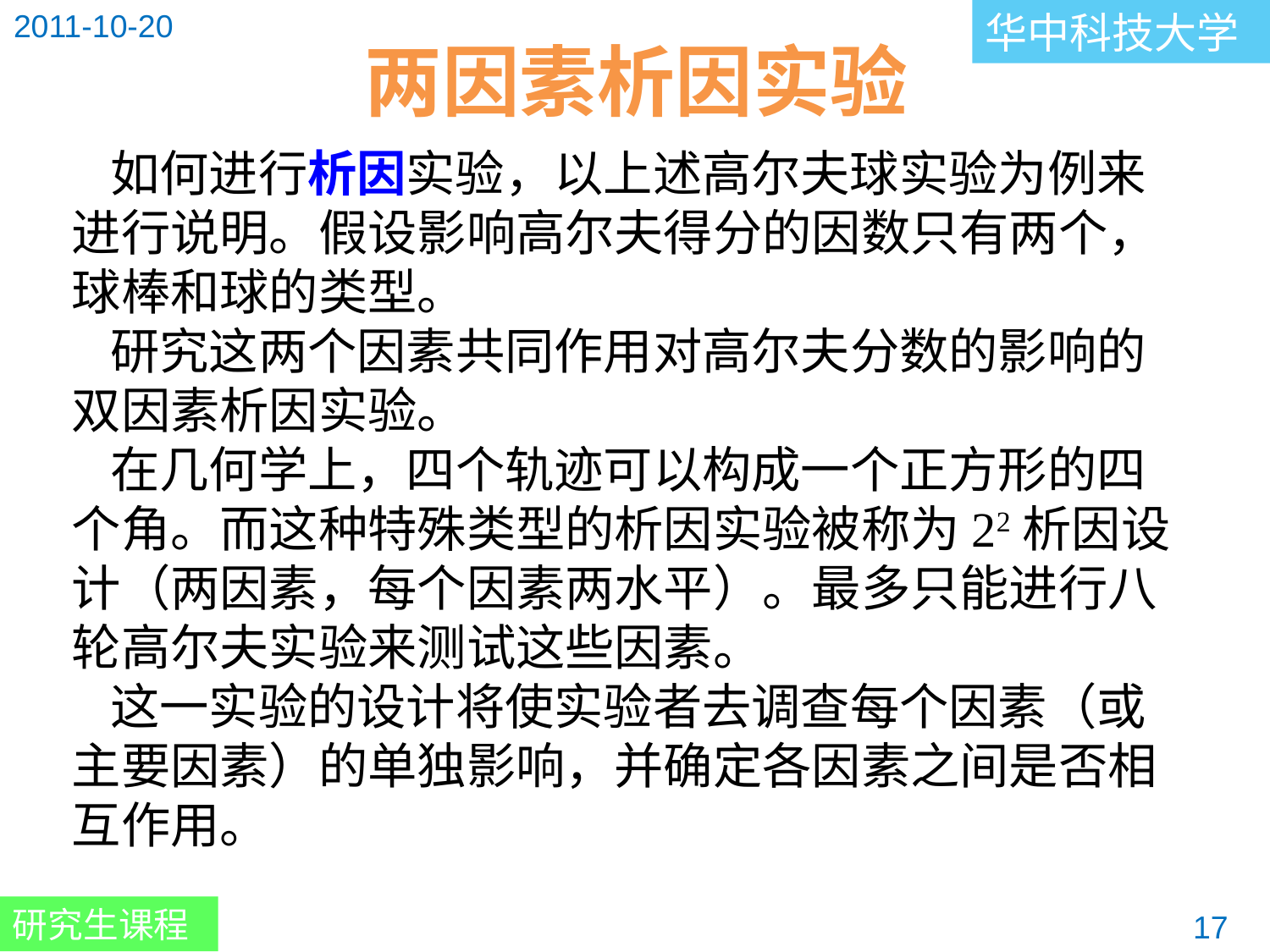

两因素析因实验
如何进行析因实验，以上述高尔夫球实验为例来进行说明。假设影响高尔夫得分的因数只有两个，球棒和球的类型。
研究这两个因素共同作用对高尔夫分数的影响的双因素析因实验。
在几何学上，四个轨迹可以构成一个正方形的四个角。而这种特殊类型的析因实验被称为22析因设计（两因素，每个因素两水平）。最多只能进行八轮高尔夫实验来测试这些因素。
这一实验的设计将使实验者去调查每个因素（或主要因素）的单独影响，并确定各因素之间是否相互作用。